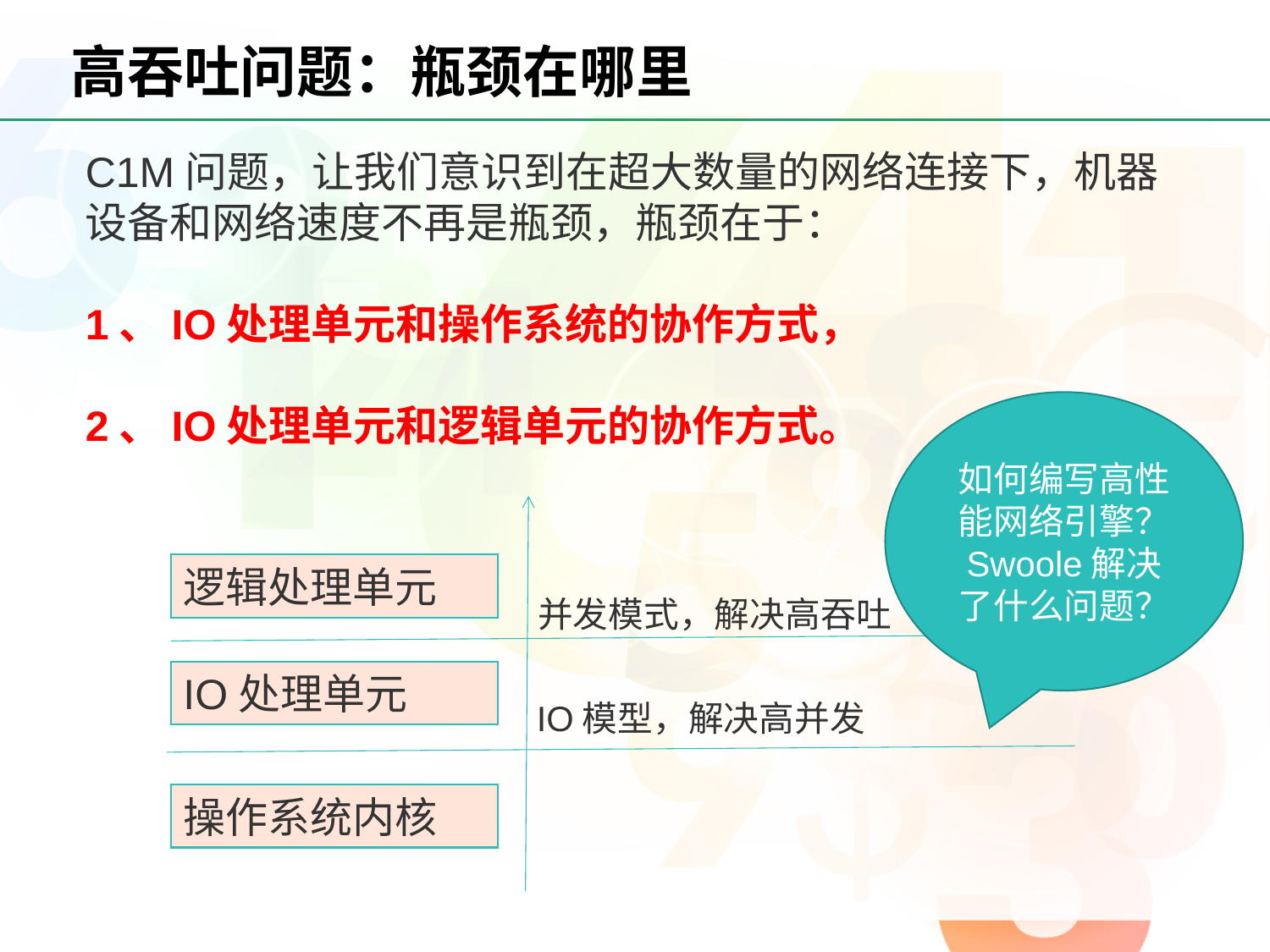

# 高吞吐问题：瓶颈在哪里
C1M问题，让我们意识到在超大数量的网络连接下，机器设备和网络速度不再是瓶颈，瓶颈在于：

1、IO处理单元和操作系统的协作方式，

2、IO处理单元和逻辑单元的协作方式。
如何编写高性能网络引擎？
Swoole解决了什么问题？
逻辑处理单元
并发模式，解决高吞吐
IO处理单元
IO模型，解决高并发
操作系统内核